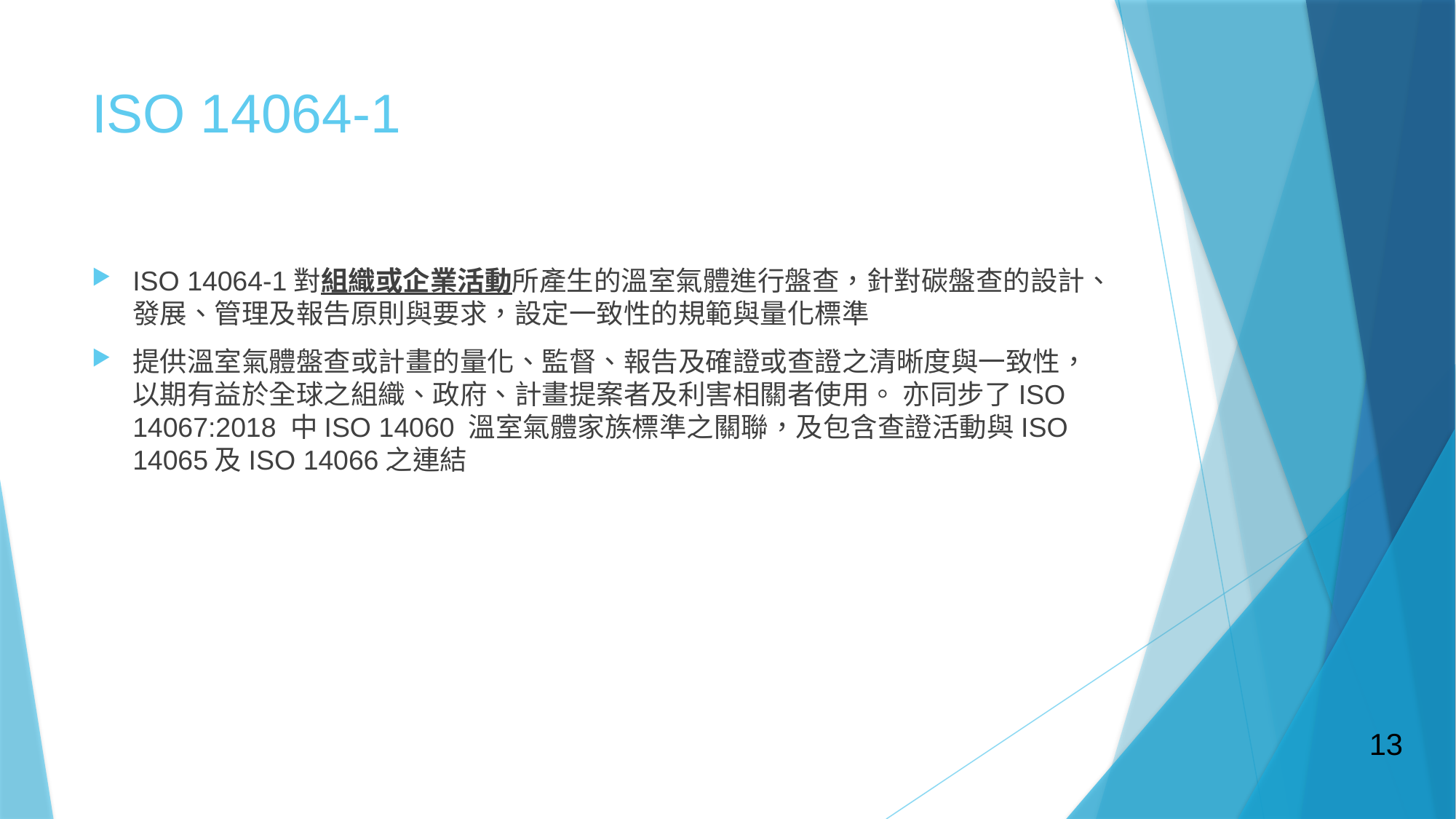

# ISO 14064-1
ISO 14064-1對組織或企業活動所產生的溫室氣體進行盤查，針對碳盤查的設計、發展、管理及報告原則與要求，設定一致性的規範與量化標準
提供溫室氣體盤查或計畫的量化、監督、報告及確證或查證之清晰度與一致性，以期有益於全球之組織、政府、計畫提案者及利害相關者使用。 亦同步了ISO 14067:2018 中ISO 14060 溫室氣體家族標準之關聯，及包含查證活動與ISO 14065及ISO 14066之連結
13